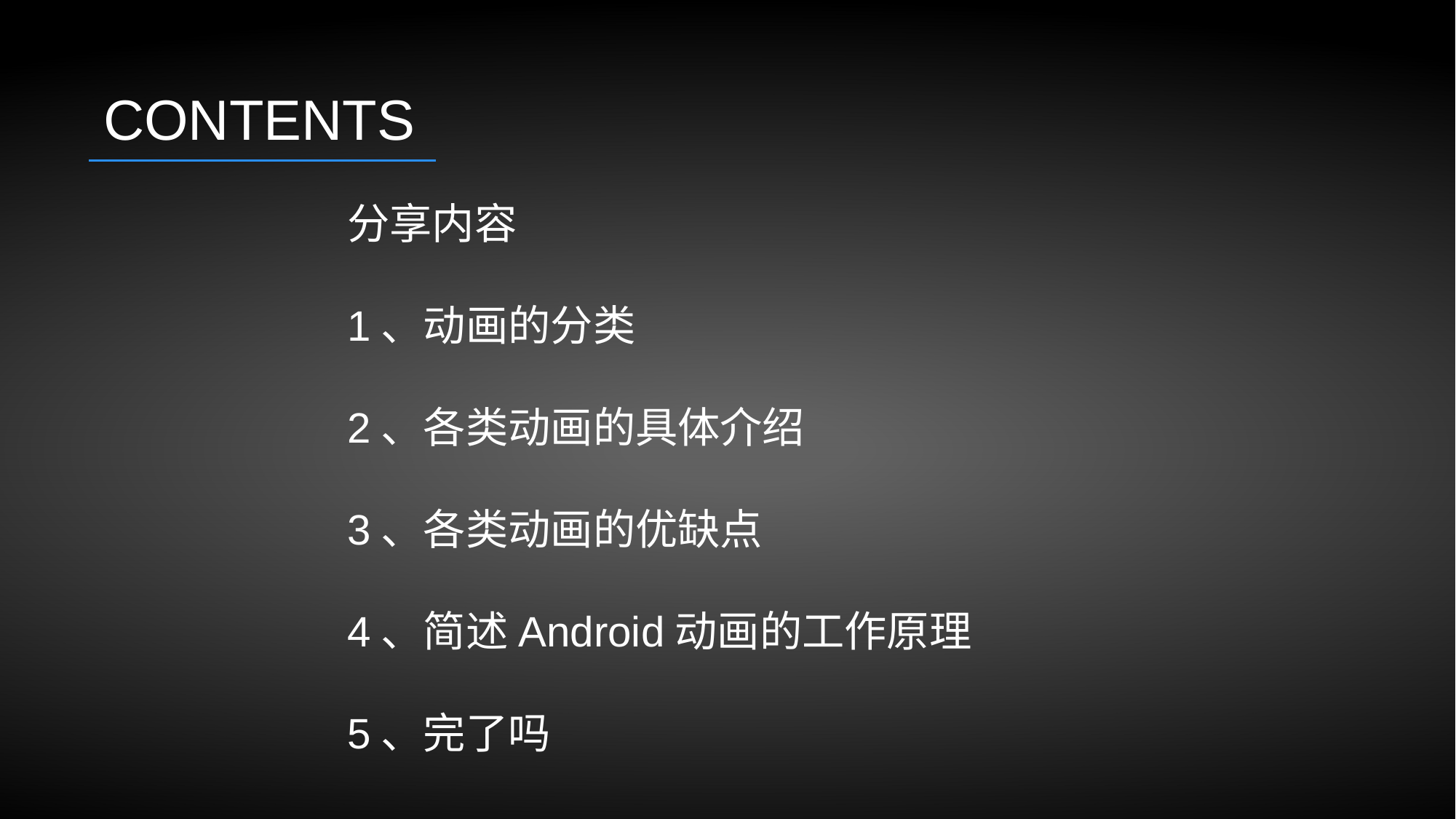

CONTENTS
分享内容

1、动画的分类

2、各类动画的具体介绍

3、各类动画的优缺点

4、简述Android动画的工作原理

5、完了吗